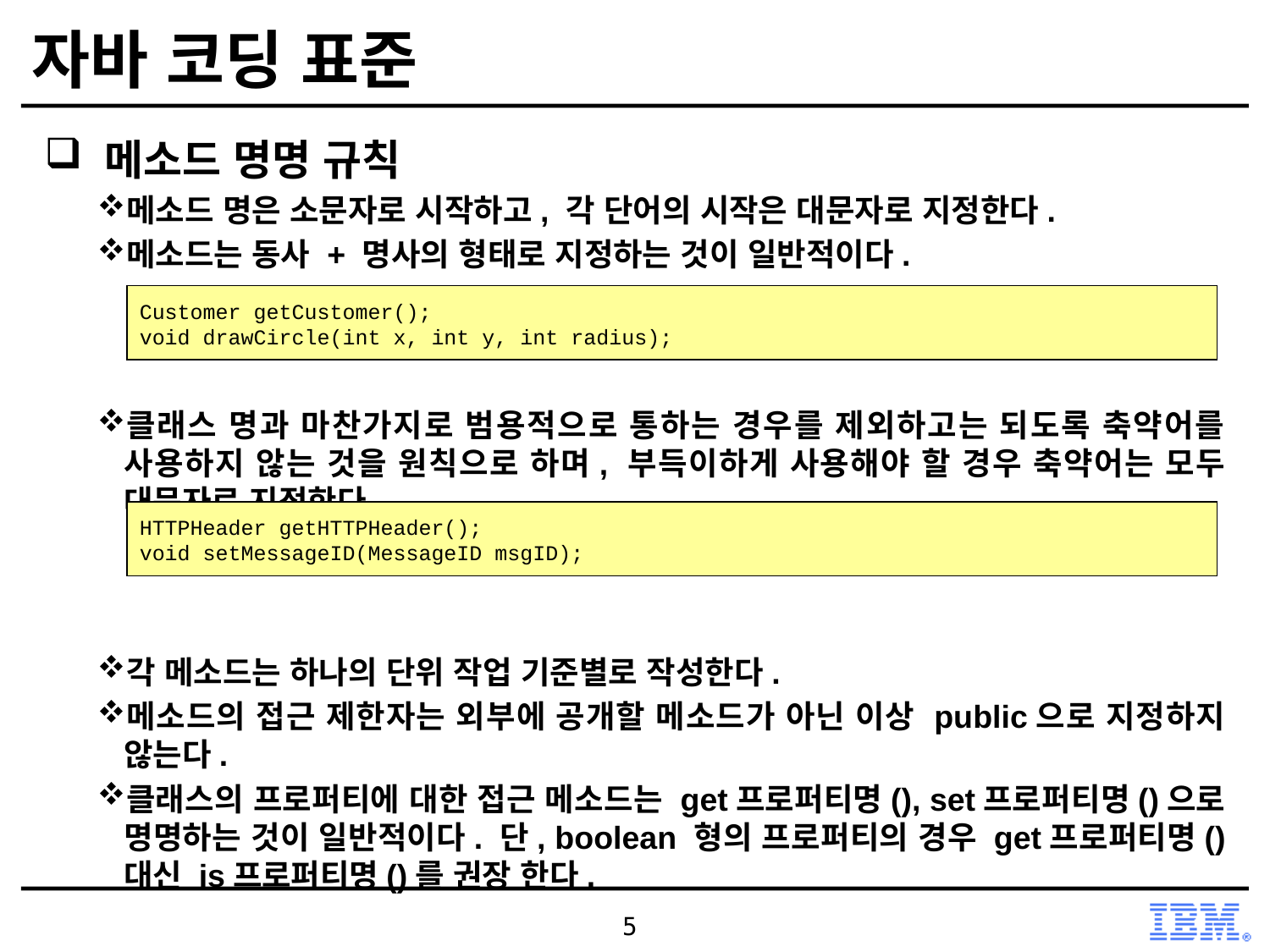

# 자바 코딩 표준
 메소드 명명 규칙
메소드 명은 소문자로 시작하고, 각 단어의 시작은 대문자로 지정한다.
메소드는 동사 + 명사의 형태로 지정하는 것이 일반적이다.

클래스 명과 마찬가지로 범용적으로 통하는 경우를 제외하고는 되도록 축약어를 사용하지 않는 것을 원칙으로 하며, 부득이하게 사용해야 할 경우 축약어는 모두 대문자로 지정한다.

각 메소드는 하나의 단위 작업 기준별로 작성한다.
메소드의 접근 제한자는 외부에 공개할 메소드가 아닌 이상 public으로 지정하지 않는다.
클래스의 프로퍼티에 대한 접근 메소드는 get프로퍼티명(), set프로퍼티명()으로 명명하는 것이 일반적이다. 단, boolean 형의 프로퍼티의 경우 get프로퍼티명() 대신 is프로퍼티명()를 권장 한다.
Customer getCustomer();
void drawCircle(int x, int y, int radius);
HTTPHeader getHTTPHeader();
void setMessageID(MessageID msgID);
5